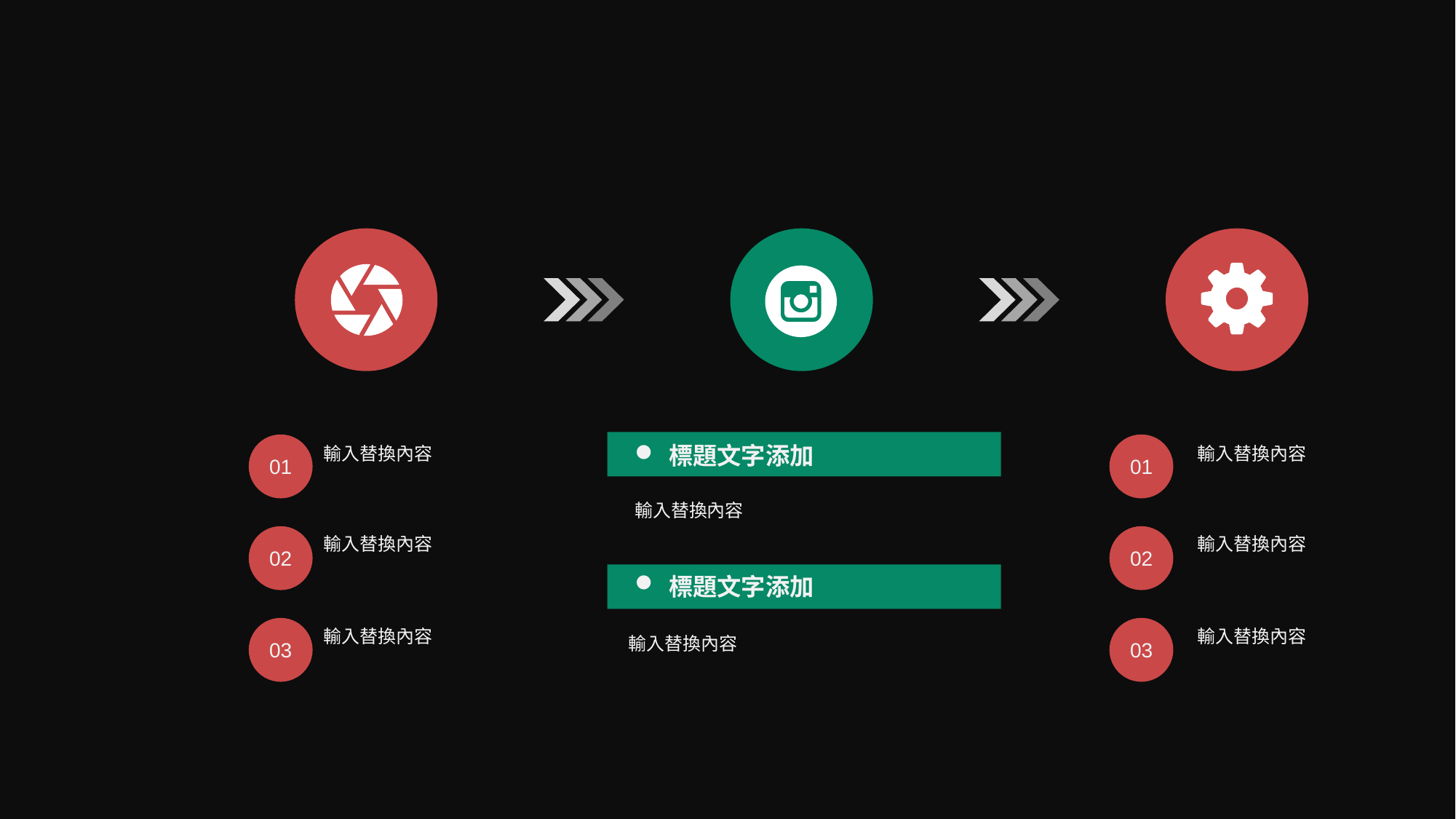

01
01
02
02

03
03
標題文字添加
輸入替換內容
輸入替換內容
輸入替換內容
輸入替換內容
輸入替換內容
標題文字添加
輸入替換內容
輸入替換內容
輸入替換內容